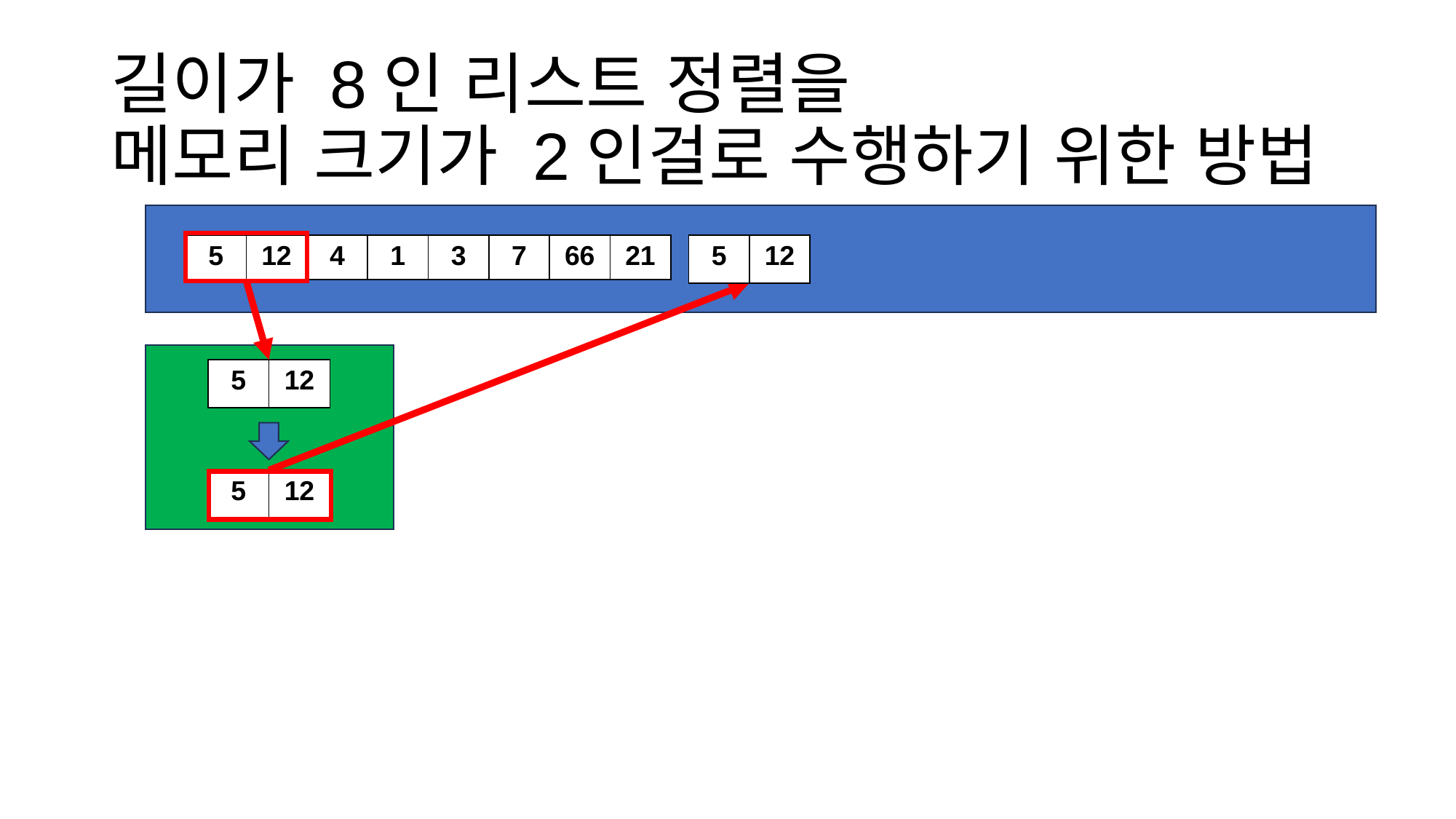

# 길이가 8인 리스트 정렬을 메모리 크기가 2인걸로 수행하기 위한 방법

| 5 | 12 | 4 | 1 | 3 | 7 | 66 | 21 |
| --- | --- | --- | --- | --- | --- | --- | --- |
| 5 | 12 |
| --- | --- |

| 5 | 12 |
| --- | --- |

| 5 | 12 |
| --- | --- |